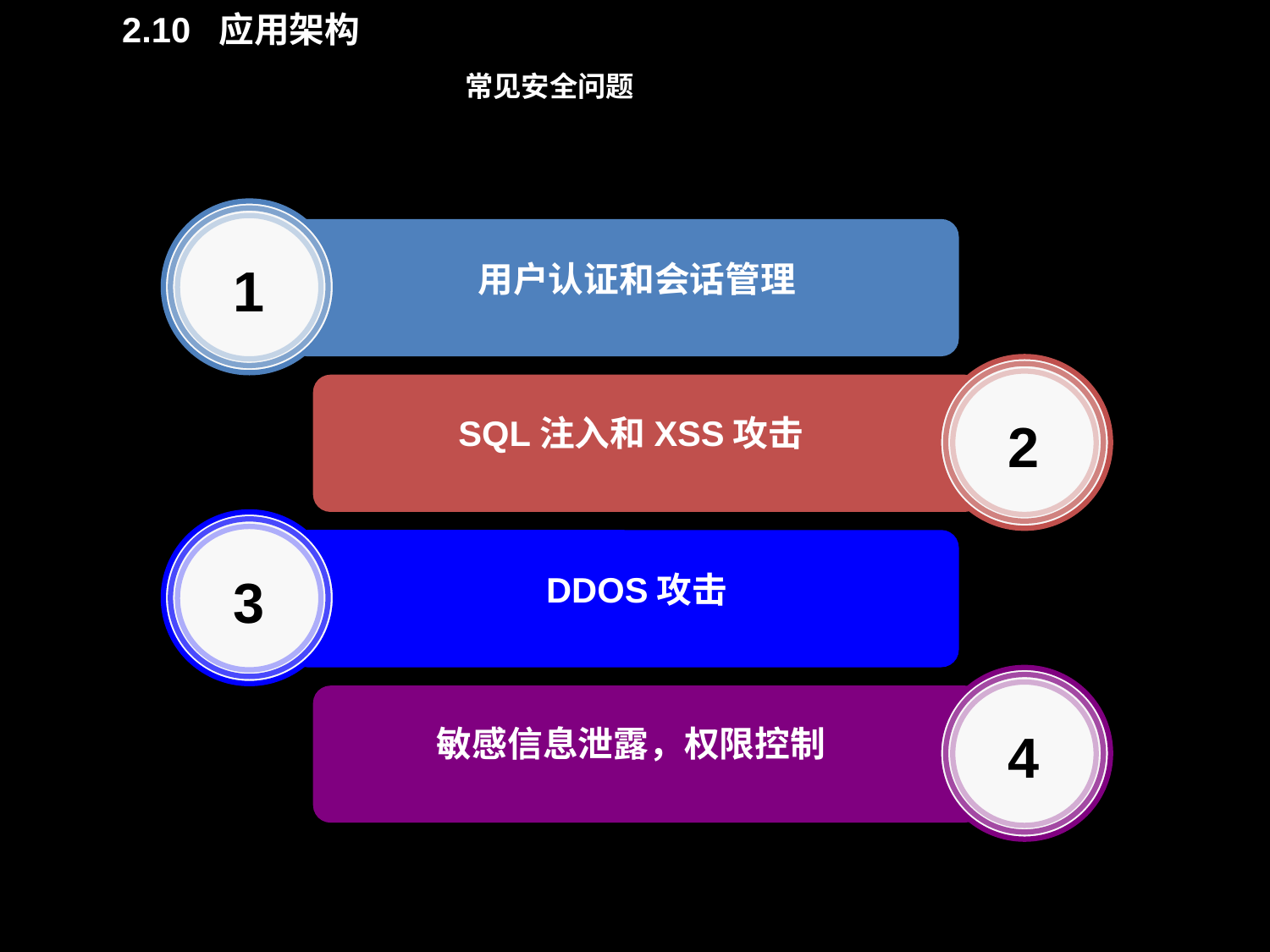

ui
	2.10  应用架构
                                     常见安全问题

ui
1
用户认证和会话管理

SQL注入和XSS攻击
2
外单管道

3
DDOS攻击

下游系统
敏感信息泄露，权限控制
4
25